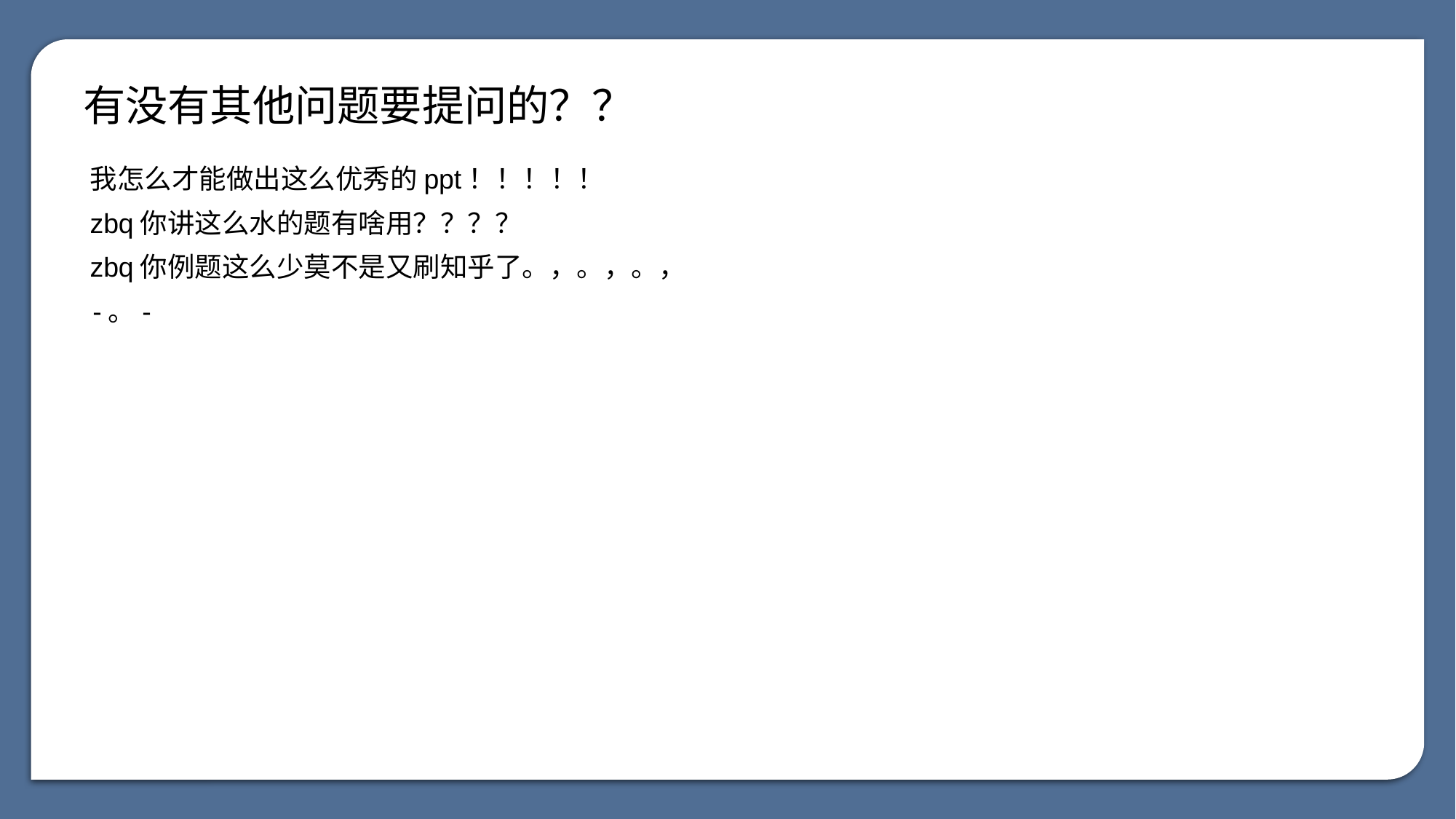

有没有其他问题要提问的？？
我怎么才能做出这么优秀的ppt！！！！！
zbq你讲这么水的题有啥用？？？？
zbq你例题这么少莫不是又刷知乎了。，。，。，
-。-